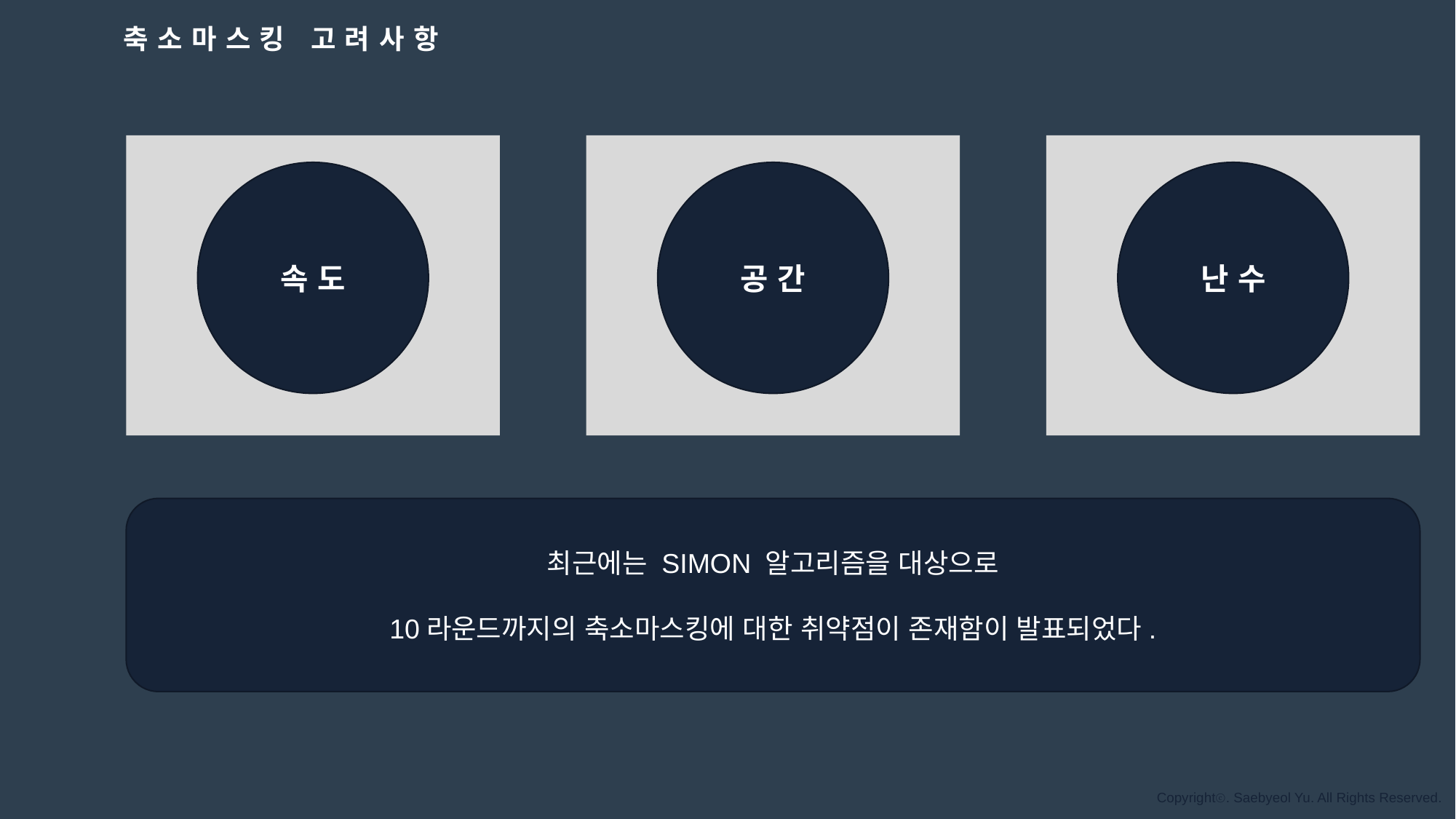

001
축소마스킹 고려사항

속도
공간
난수
최근에는 SIMON 알고리즘을 대상으로

10라운드까지의 축소마스킹에 대한 취약점이 존재함이 발표되었다.